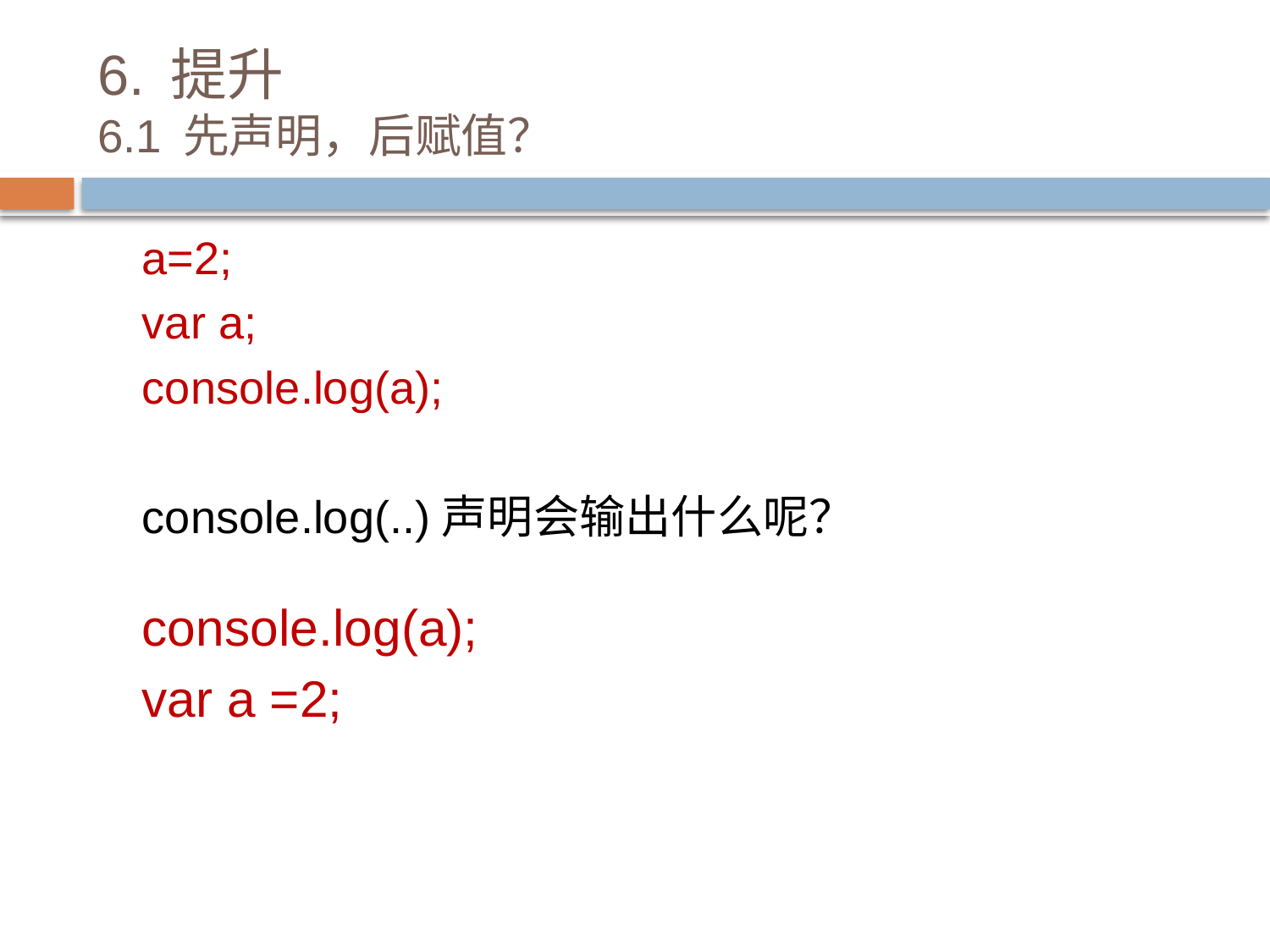

# 6. 提升 6.1 先声明，后赋值？
a=2;
var a;
console.log(a);

console.log(..)声明会输出什么呢？
console.log(a);
var a =2;